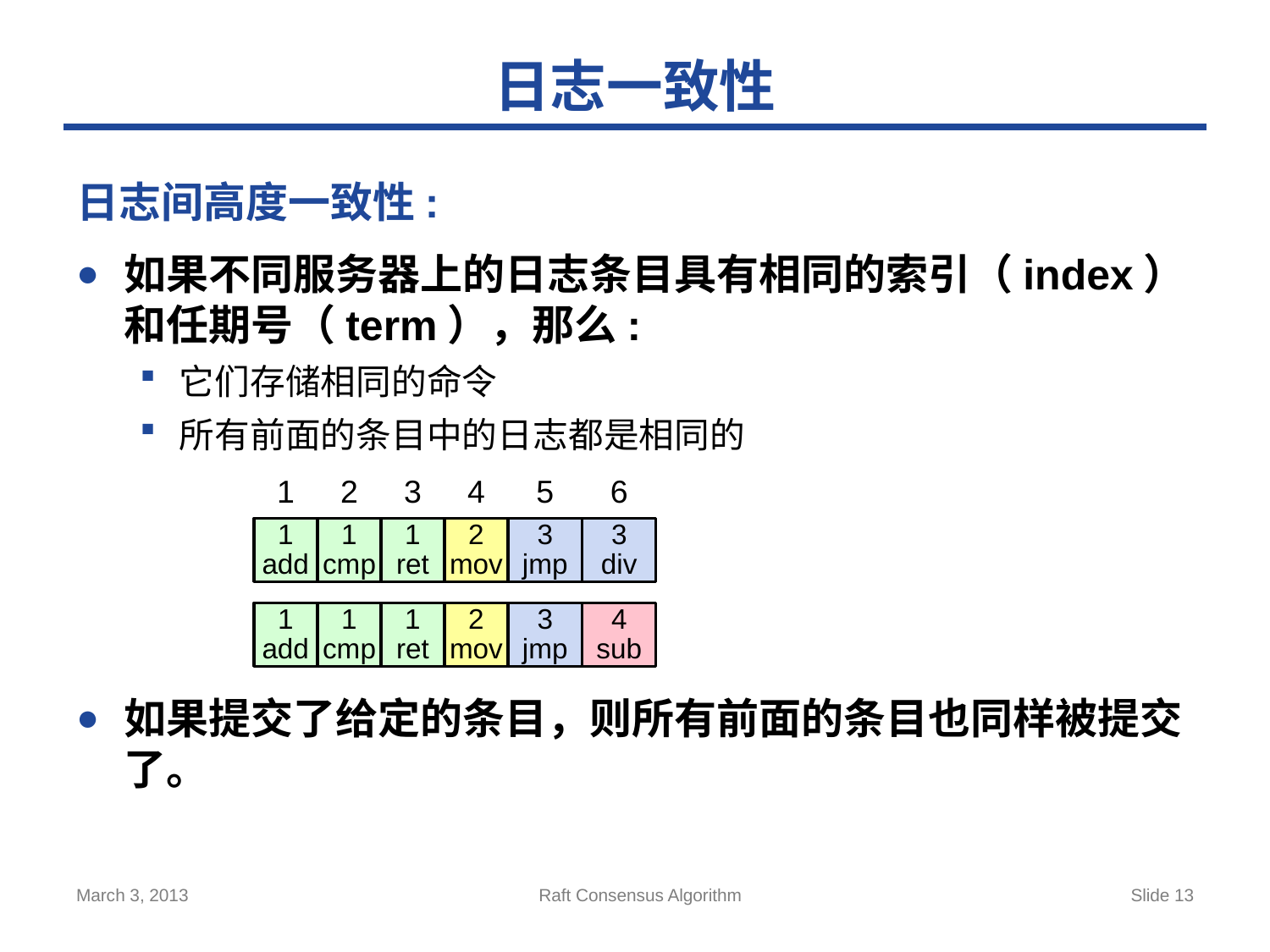

# 日志一致性
日志间高度一致性:
如果不同服务器上的日志条目具有相同的索引（index）和任期号（term），那么:
它们存储相同的命令
所有前面的条目中的日志都是相同的

如果提交了给定的条目，则所有前面的条目也同样被提交了。
1
2
3
4
5
6
1
add
1
cmp
1
ret
2
mov
3
jmp
3
div
1
add
1
cmp
1
ret
2
mov
3
jmp
4
sub
March 3, 2013
Raft Consensus Algorithm
Slide 13